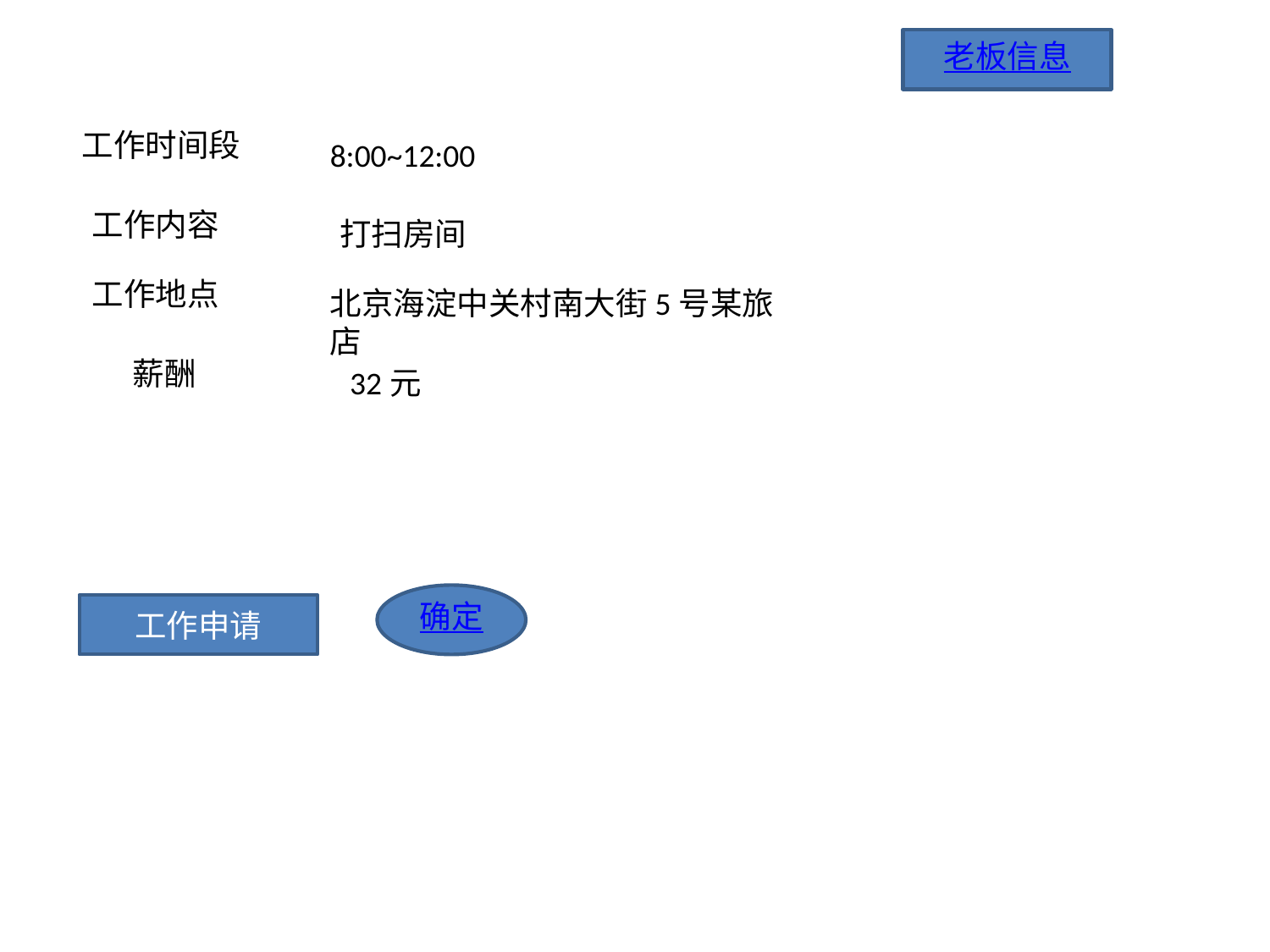

老板信息
工作时间段
8:00~12:00
工作内容
打扫房间
工作地点

北京海淀中关村南大街5号某旅店
      薪酬
32元
确定
工作申请